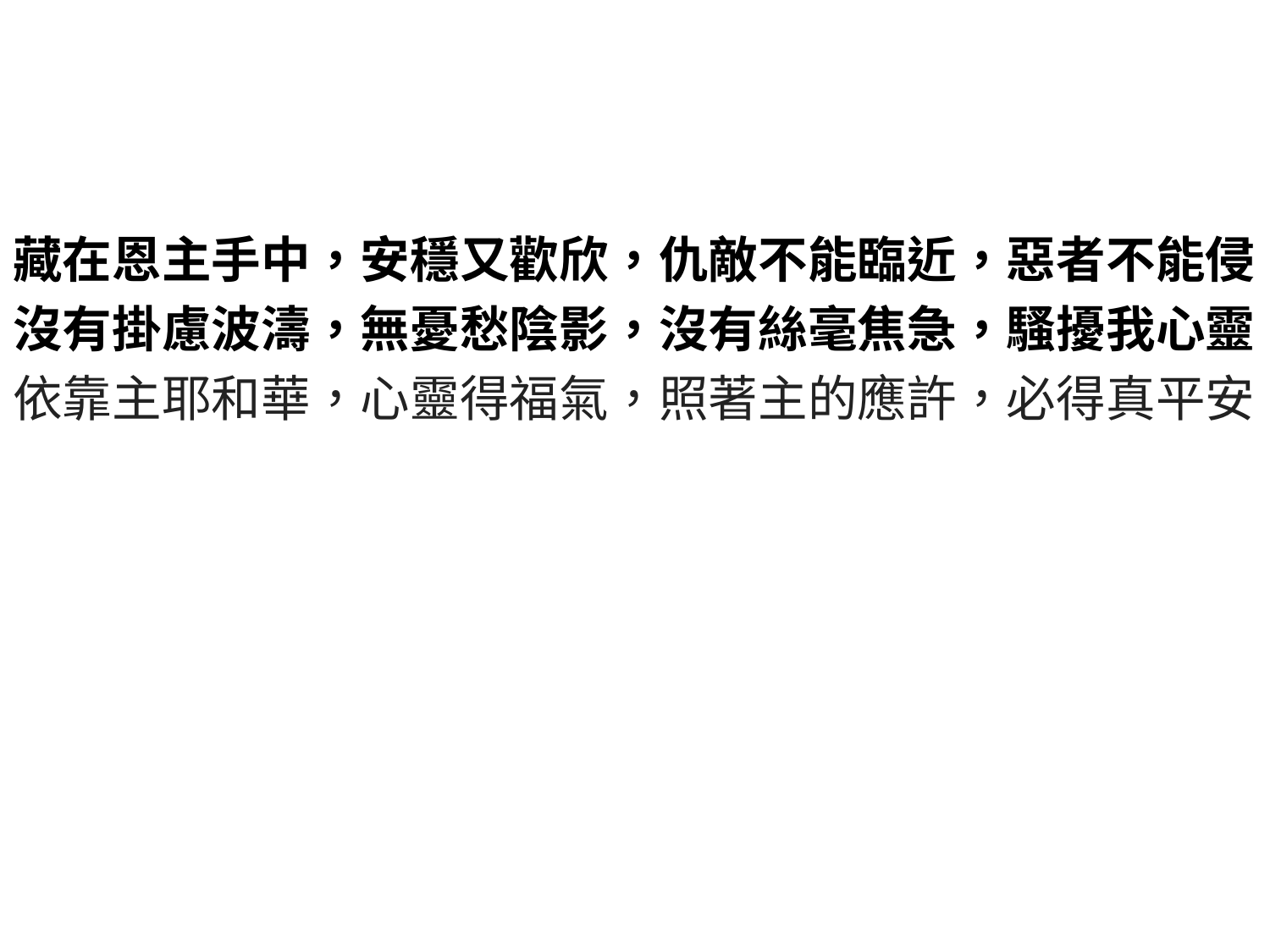

#
藏在恩主手中，安穩又歡欣，仇敵不能臨近，惡者不能侵，
沒有掛慮波濤，無憂愁陰影，沒有絲毫焦急，騷擾我心靈
依靠主耶和華，心靈得福氣，照著主的應許，必得真平安。